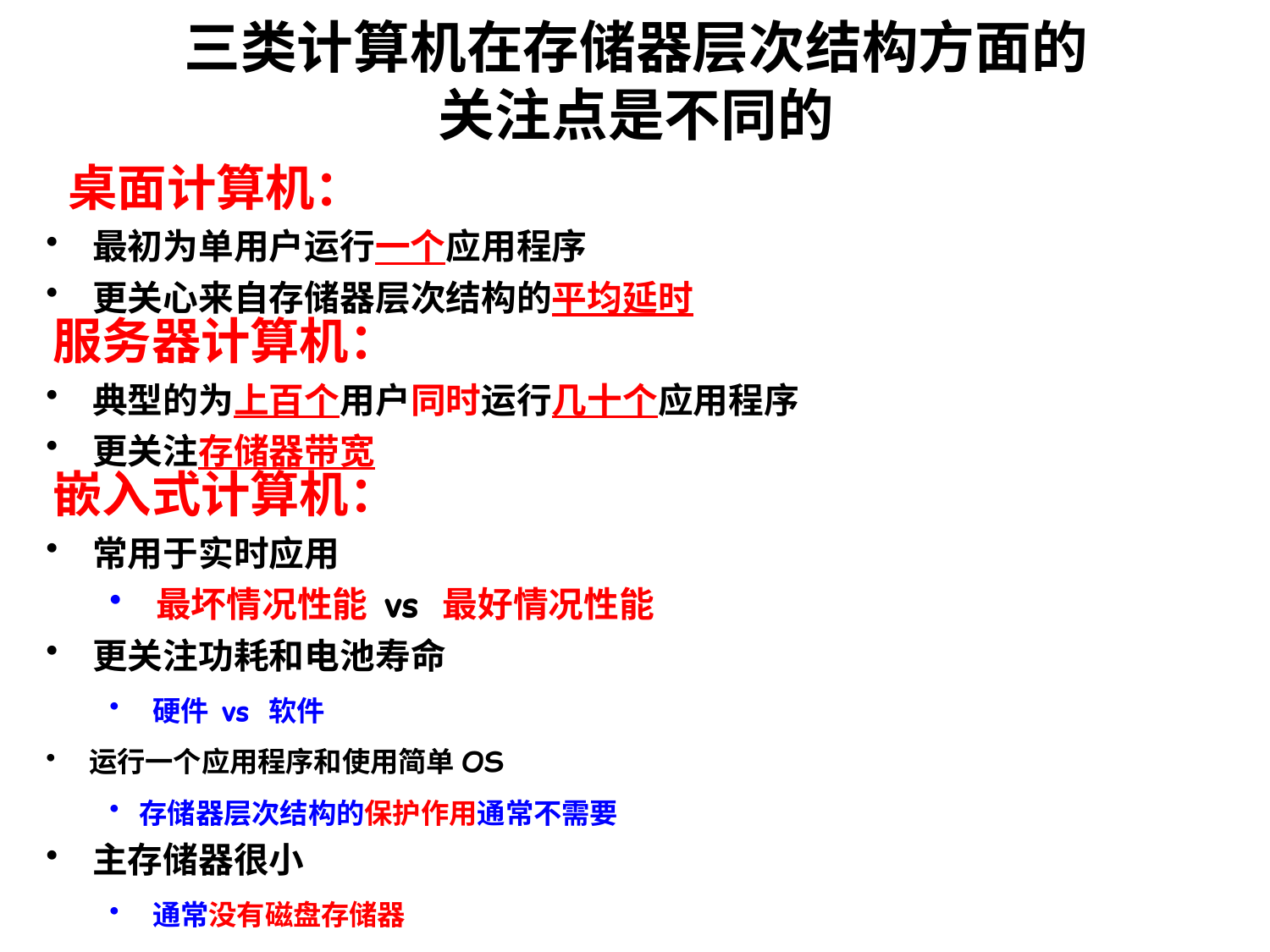

# 三类计算机在存储器层次结构方面的 关注点是不同的

    桌面计算机：
 最初为单用户运行一个应用程序
 更关心来自存储器层次结构的平均延时
    服务器计算机：
 典型的为上百个用户同时运行几十个应用程序
 更关注存储器带宽
    嵌入式计算机：
 常用于实时应用
 最坏情况性能 vs 最好情况性能
 更关注功耗和电池寿命
 硬件 vs 软件
 运行一个应用程序和使用简单OS
存储器层次结构的保护作用通常不需要
 主存储器很小
 通常没有磁盘存储器

5